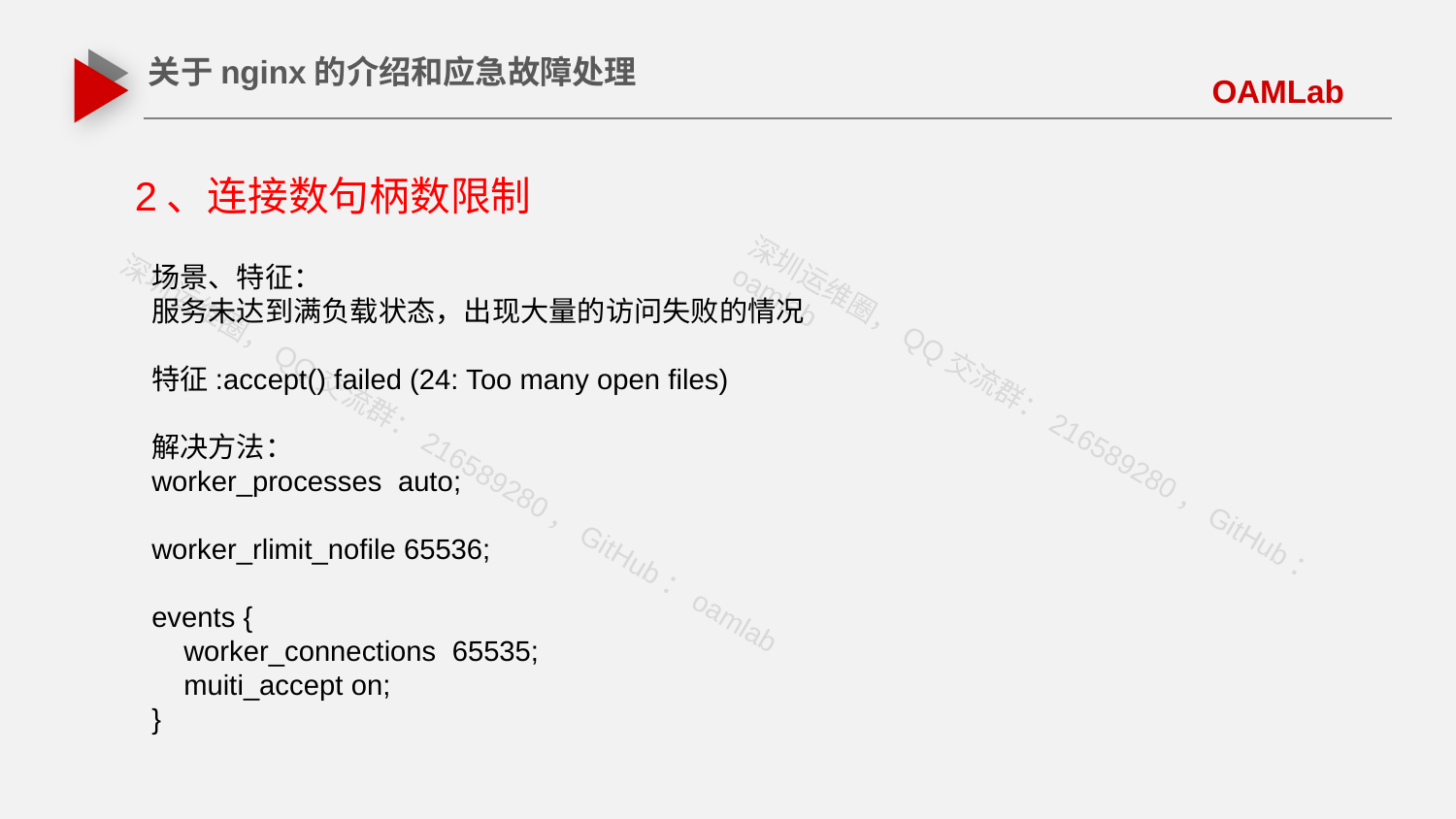

关于nginx的介绍和应急故障处理
2、连接数句柄数限制
场景、特征：
服务未达到满负载状态，出现大量的访问失败的情况

特征:accept() failed (24: Too many open files)

解决方法：
worker_processes  auto;

worker_rlimit_nofile 65536;

events {
    worker_connections  65535;
    muiti_accept on;
}